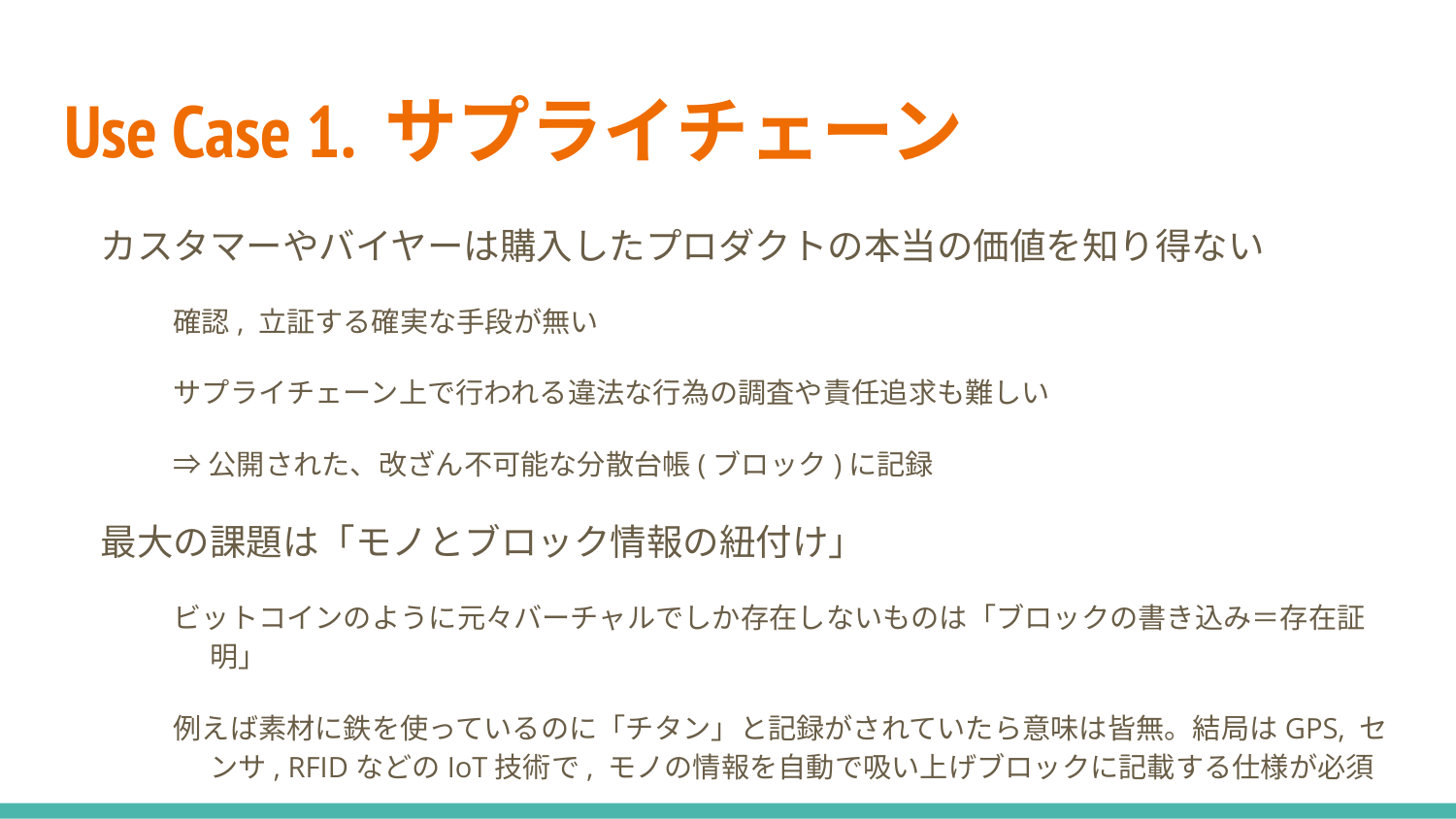

# Use Case 1. サプライチェーン
カスタマーやバイヤーは購入したプロダクトの本当の価値を知り得ない
確認, 立証する確実な手段が無い
サプライチェーン上で行われる違法な行為の調査や責任追求も難しい
⇒公開された、改ざん不可能な分散台帳(ブロック)に記録
最大の課題は「モノとブロック情報の紐付け」
ビットコインのように元々バーチャルでしか存在しないものは「ブロックの書き込み＝存在証明」
例えば素材に鉄を使っているのに「チタン」と記録がされていたら意味は皆無。結局はGPS, センサ, RFIDなどのIoT技術で, モノの情報を自動で吸い上げブロックに記載する仕様が必須
実現例
紛争ダイヤモンド(Everledger)
児童労働・奴隷労働
自動車